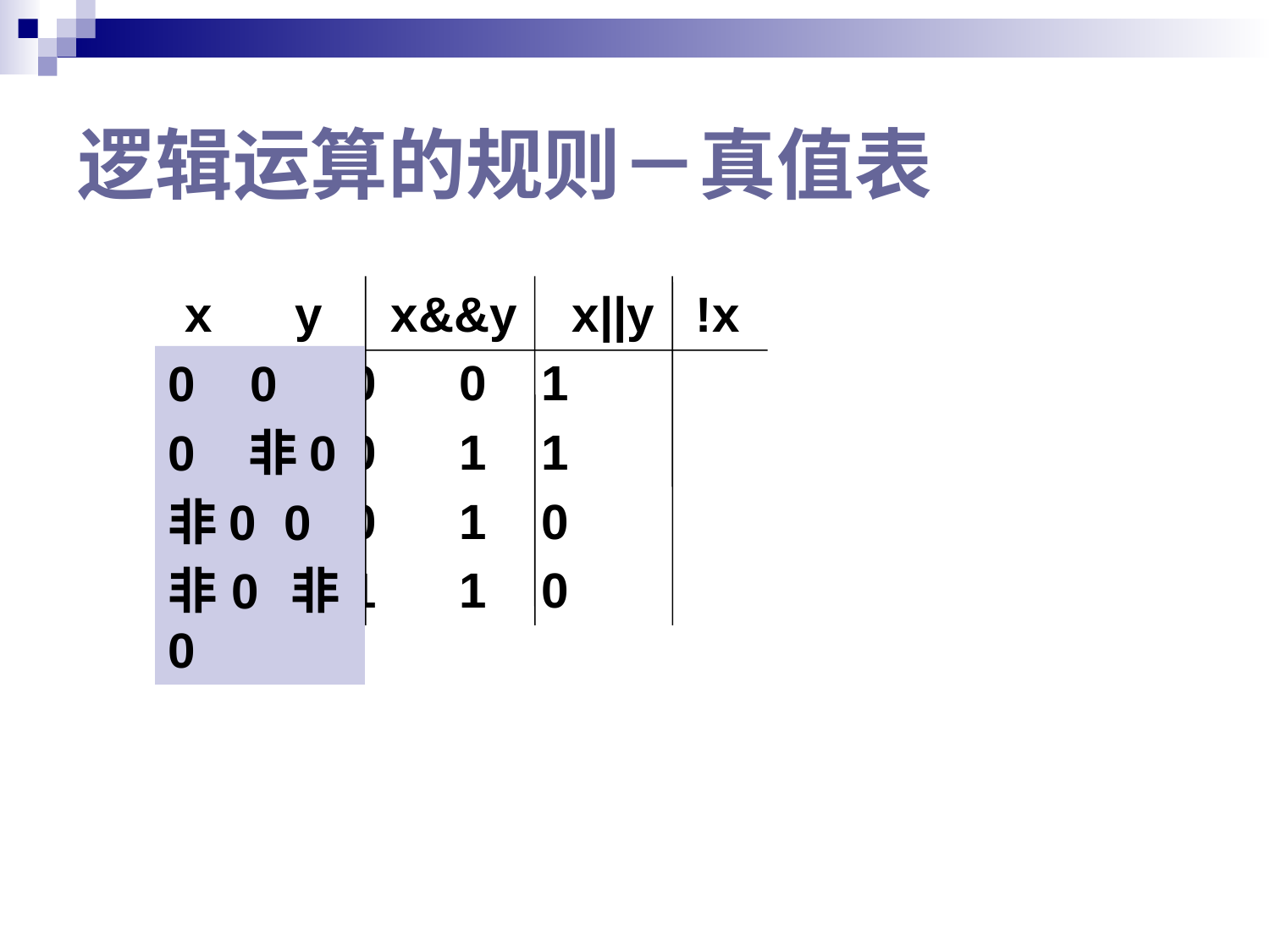

# 逻辑运算的规则－真值表
 x      y     x&&y    x||y   !x
假  假    0      0    1
假  真    0      1    1
真  假    0      1    0
真  真    1      1    0

0    0
0   非0
非0  0
非0 非0